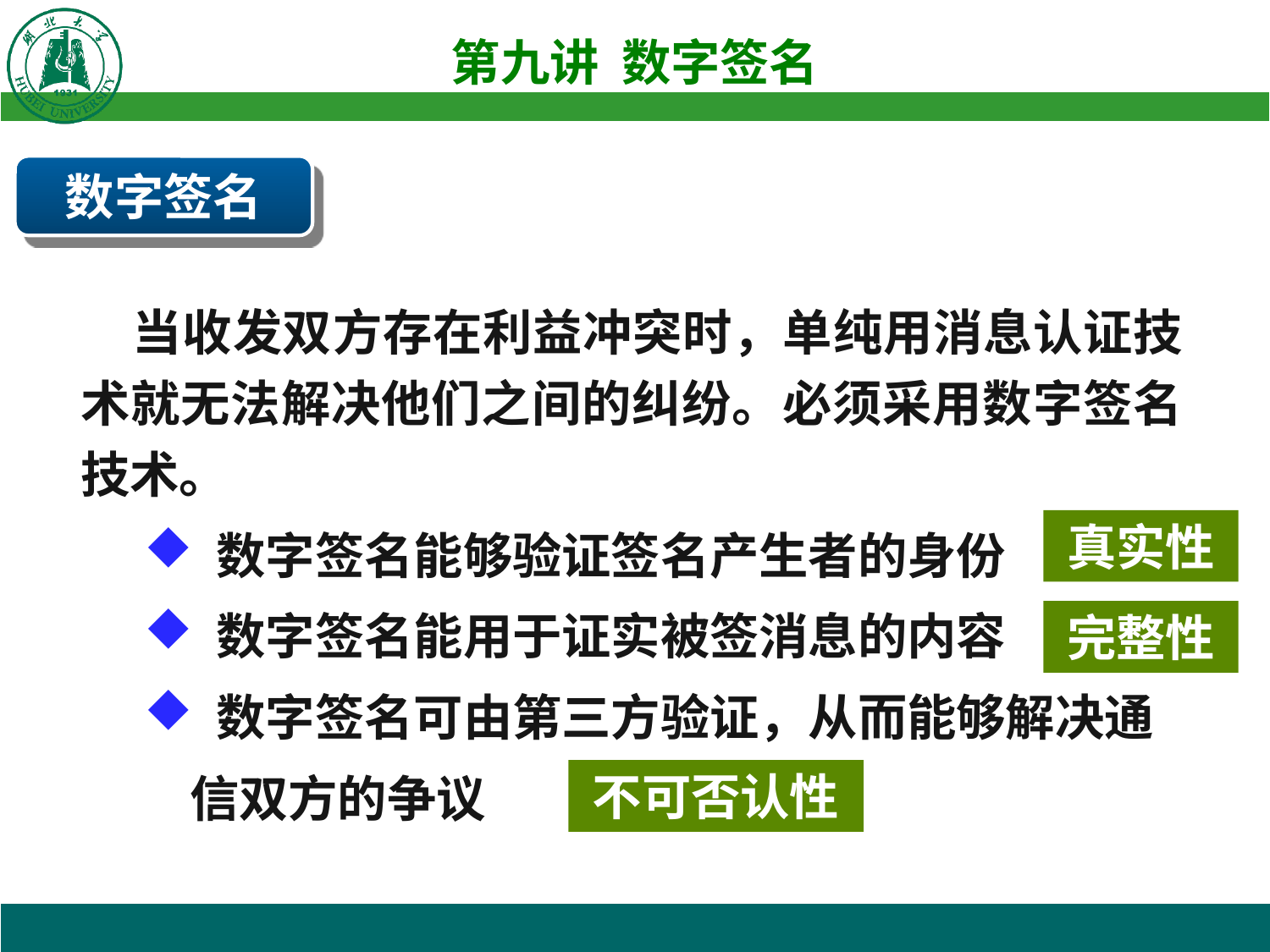

数字签名
    当收发双方存在利益冲突时，单纯用消息认证技术就无法解决他们之间的纠纷。必须采用数字签名技术。
 数字签名能够验证签名产生者的身份
 数字签名能用于证实被签消息的内容
 数字签名可由第三方验证，从而能够解决通
   信双方的争议

真实性
完整性
不可否认性